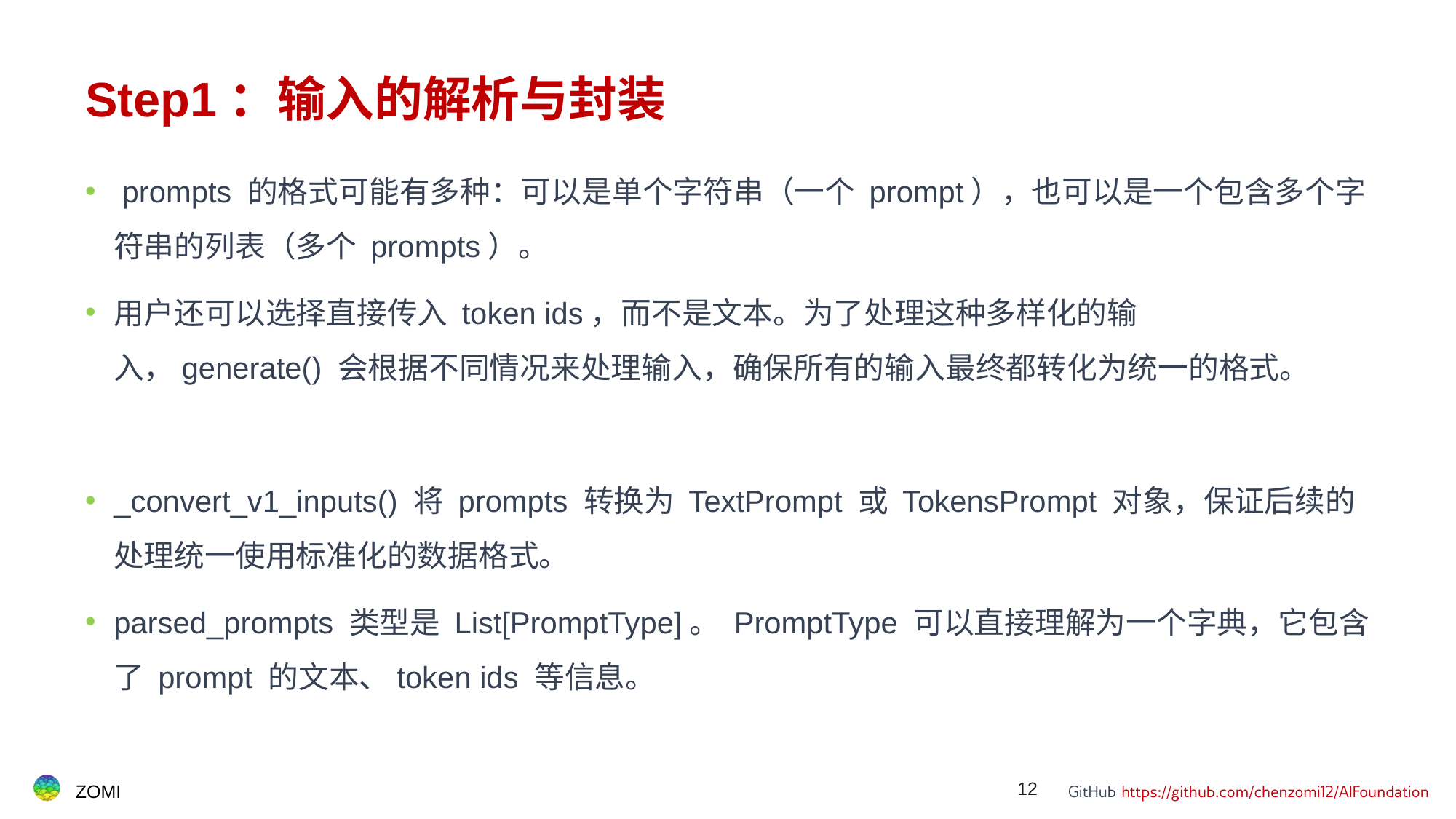

# Step1：输入的解析与封装
 prompts 的格式可能有多种：可以是单个字符串（一个 prompt），也可以是一个包含多个字符串的列表（多个 prompts）。
用户还可以选择直接传入 token ids，而不是文本。为了处理这种多样化的输入，generate() 会根据不同情况来处理输入，确保所有的输入最终都转化为统一的格式。

_convert_v1_inputs() 将 prompts 转换为 TextPrompt 或 TokensPrompt 对象，保证后续的处理统一使用标准化的数据格式。
parsed_prompts 类型是 List[PromptType]。 PromptType 可以直接理解为一个字典，它包含了 prompt 的文本、token ids 等信息。